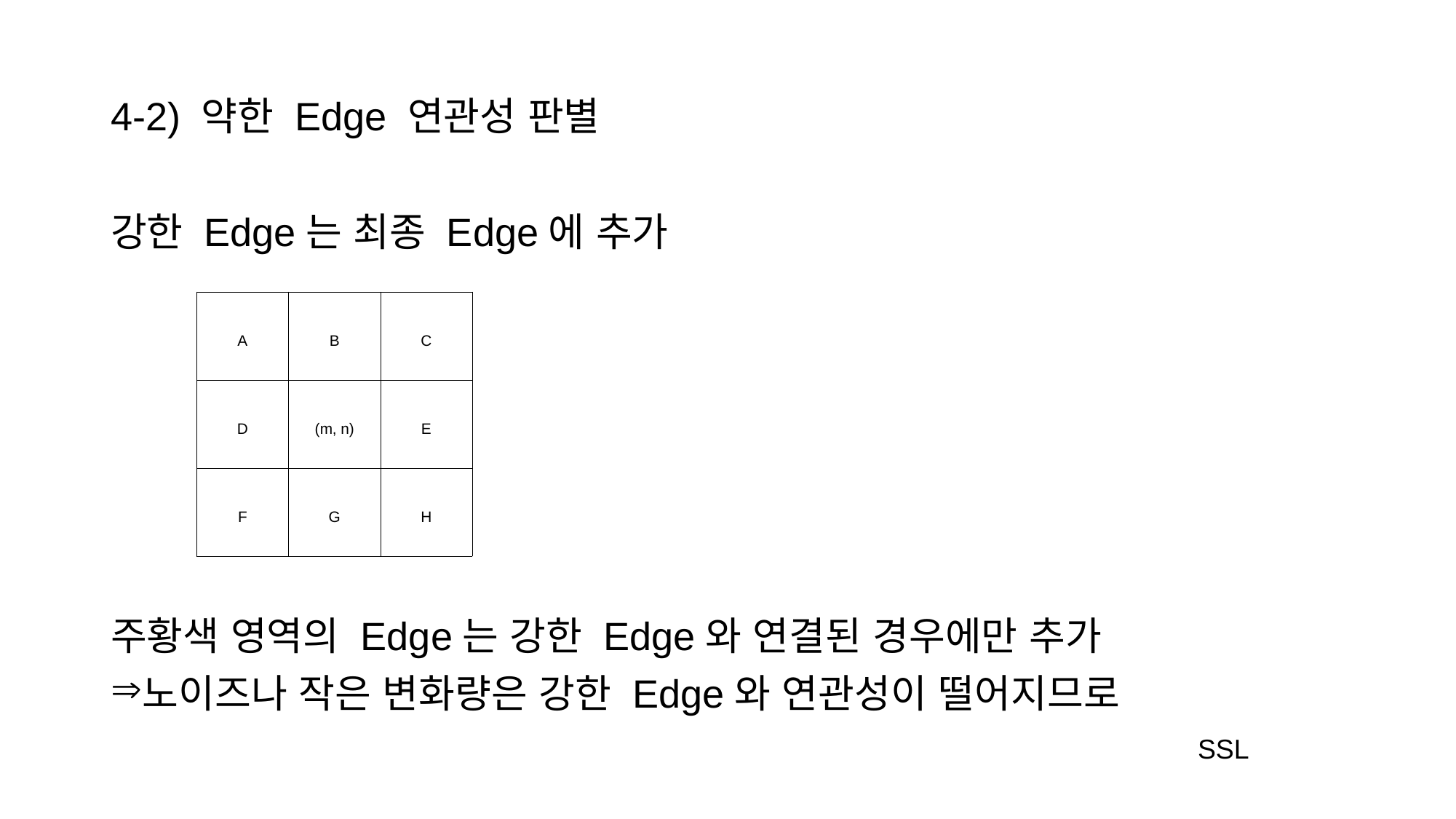

4-2) 약한 Edge 연관성 판별

강한 Edge는 최종 Edge에 추가

주황색 영역의 Edge는 강한 Edge와 연결된 경우에만 추가
노이즈나 작은 변화량은 강한 Edge와 연관성이 떨어지므로

| A | B | C |
| --- | --- | --- |
| D | (m, n) | E |
| F | G | H |